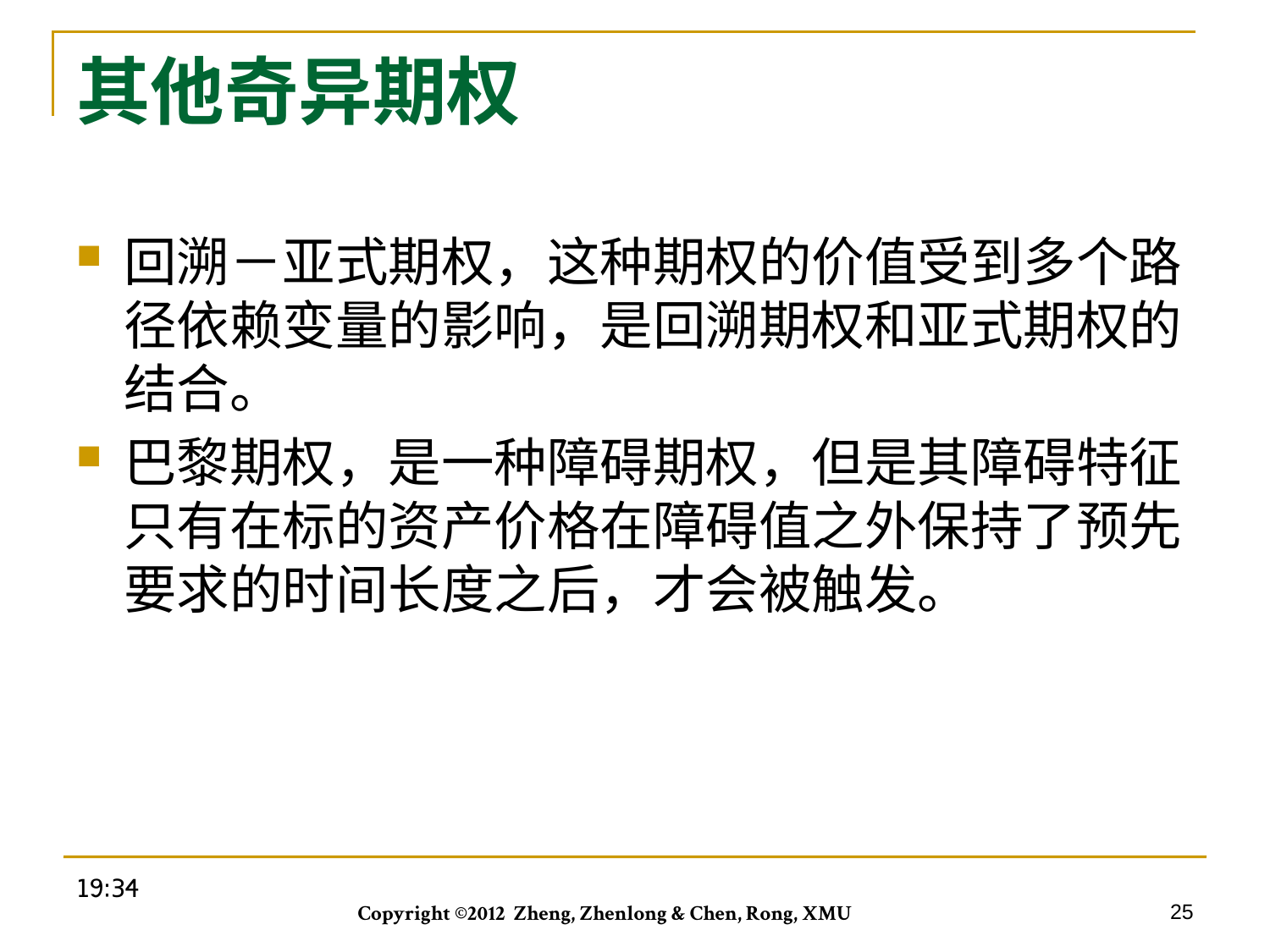

# 其他奇异期权
回溯－亚式期权，这种期权的价值受到多个路径依赖变量的影响，是回溯期权和亚式期权的结合。
巴黎期权，是一种障碍期权，但是其障碍特征只有在标的资产价格在障碍值之外保持了预先要求的时间长度之后，才会被触发。

19:34
25
Copyright ©2012  Zheng, Zhenlong & Chen, Rong, XMU